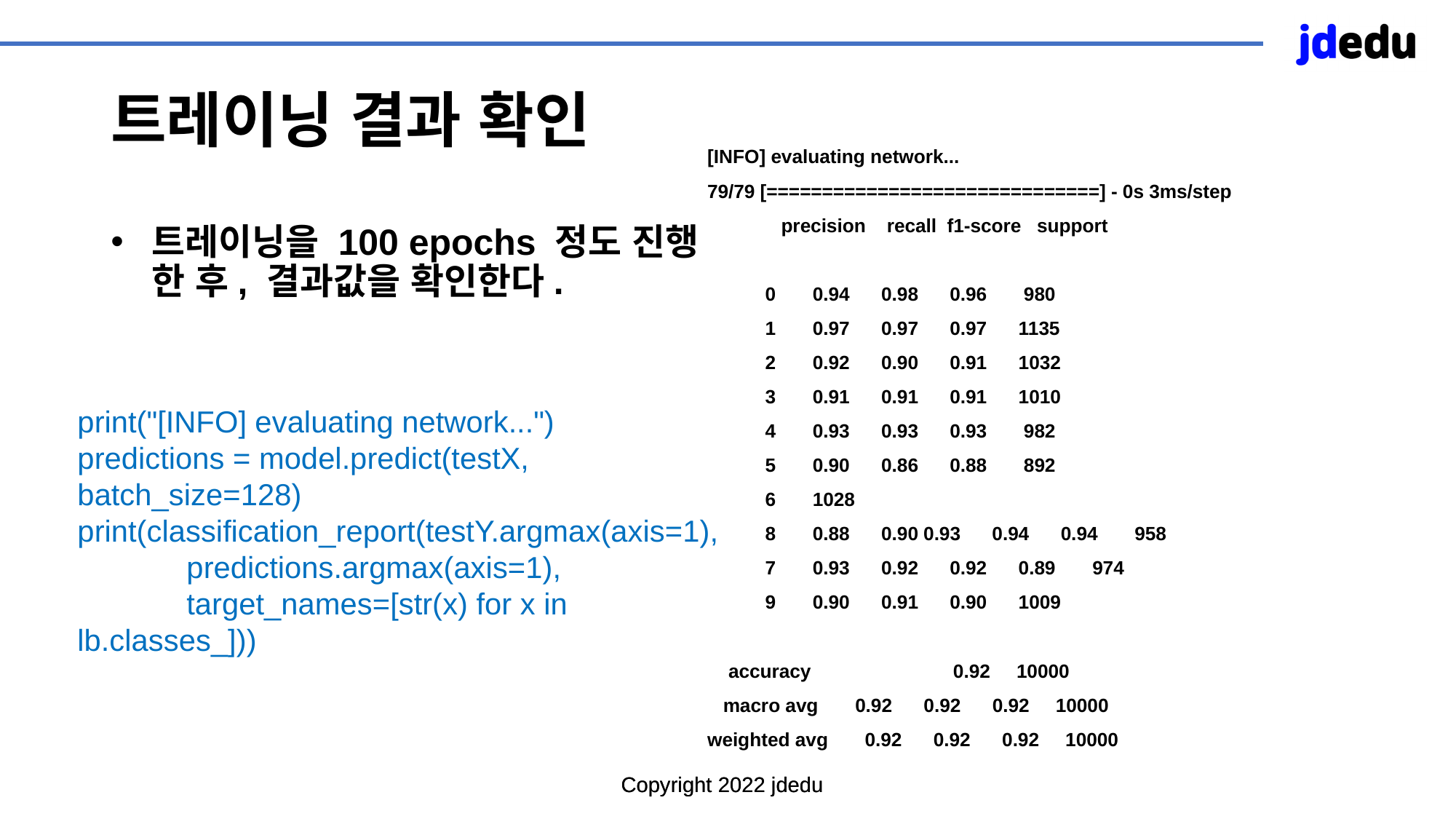

# 트레이닝 결과 확인
[INFO] evaluating network...
79/79 [==============================] - 0s 3ms/step
              precision    recall  f1-score   support

           0       0.94      0.98      0.96       980
           1       0.97      0.97      0.97      1135
           2       0.92      0.90      0.91      1032
           3       0.91      0.91      0.91      1010
           4       0.93      0.93      0.93       982
           5       0.90      0.86      0.88       892
           6       1028
           8       0.88      0.90 0.93      0.94      0.94       958
           7       0.93      0.92      0.92      0.89       974
           9       0.90      0.91      0.90      1009

    accuracy                           0.92     10000
   macro avg       0.92      0.92      0.92     10000
weighted avg       0.92      0.92      0.92     10000

트레이닝을 100 epochs 정도 진행 한 후, 결과값을 확인한다.
print("[INFO] evaluating network...")
predictions = model.predict(testX, batch_size=128)
print(classification_report(testY.argmax(axis=1),
	predictions.argmax(axis=1),
	target_names=[str(x) for x in lb.classes_]))